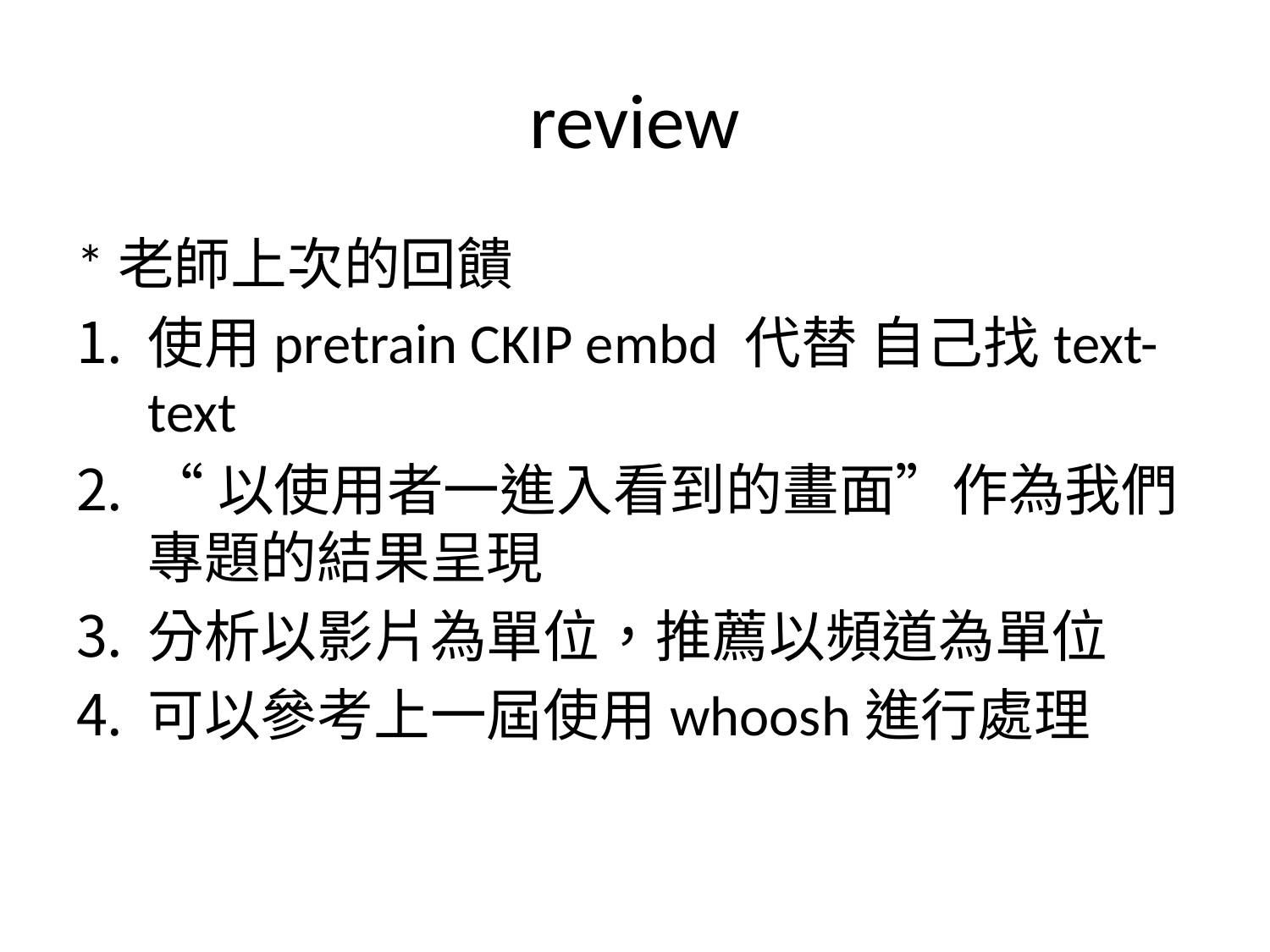

# review
*老師上次的回饋
使用pretrain CKIP embd 代替 自己找text-text
“以使用者一進入看到的畫面”作為我們專題的結果呈現
分析以影片為單位，推薦以頻道為單位
可以參考上一屆使用whoosh進行處理